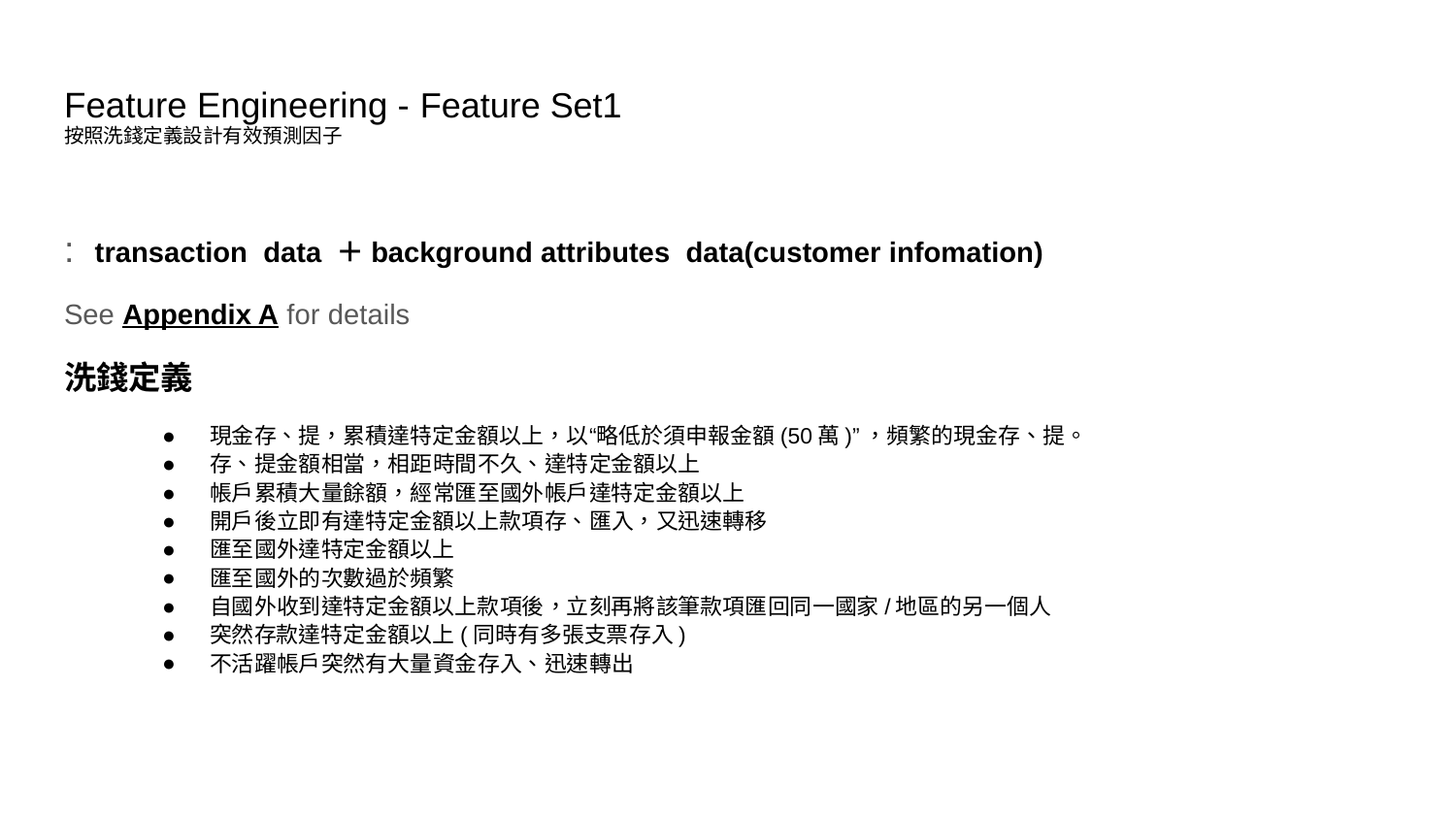

# Feature Engineering - Feature Set1
按照洗錢定義設計有效預測因子
:  transaction  data ＋background attributes  data(customer infomation)
See Appendix A for details
洗錢定義
現金存、提，累積達特定金額以上，以“略低於須申報金額(50萬)”，頻繁的現金存、提。
存、提金額相當，相距時間不久、達特定金額以上
帳戶累積大量餘額，經常匯至國外帳戶達特定金額以上
開戶後立即有達特定金額以上款項存、匯入，又迅速轉移
匯至國外達特定金額以上
匯至國外的次數過於頻繁
自國外收到達特定金額以上款項後，立刻再將該筆款項匯回同一國家/地區的另一個人
突然存款達特定金額以上(同時有多張支票存入)
不活躍帳戶突然有大量資金存入、迅速轉出